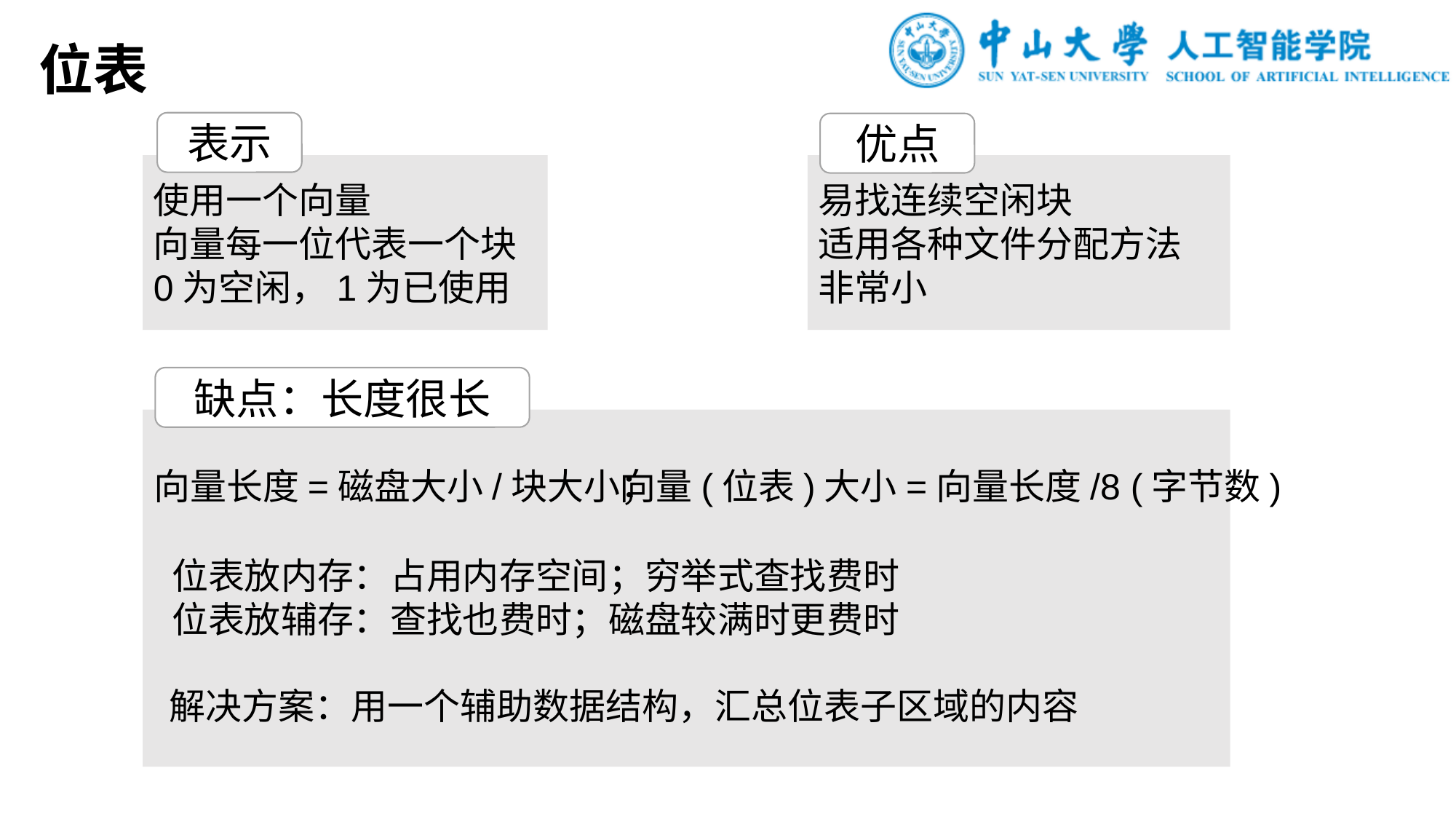

位表
表示
优点
使用一个向量
向量每一位代表一个块
0为空闲，1为已使用
易找连续空闲块
适用各种文件分配方法
非常小
缺点：长度很长

向量长度=磁盘大小/块大小；
向量(位表)大小=向量长度/8 (字节数)
位表放内存：占用内存空间；穷举式查找费时
位表放辅存：查找也费时；磁盘较满时更费时
解决方案：用一个辅助数据结构，汇总位表子区域的内容